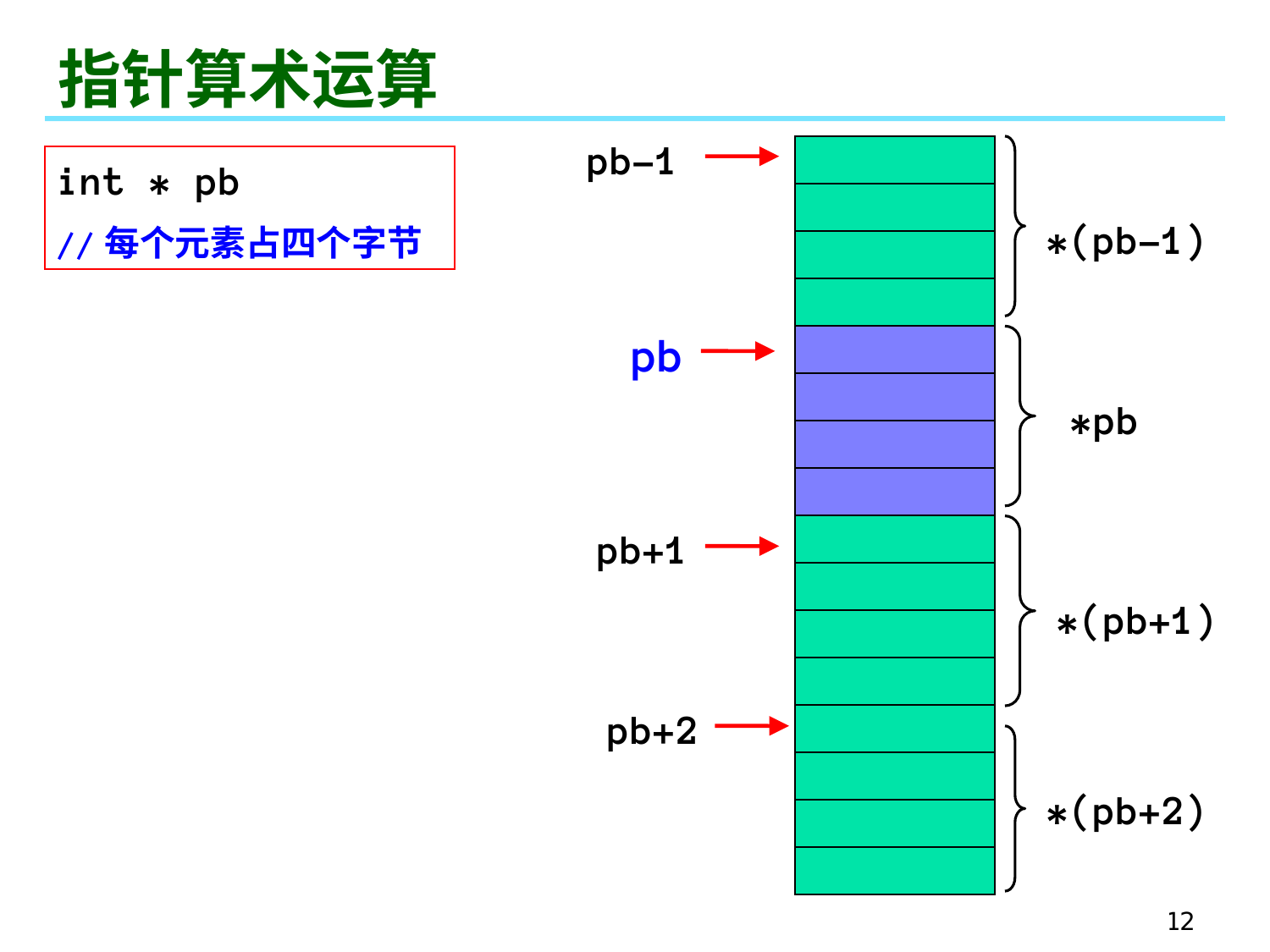

# 指针算术运算
pb-1
|  |
| --- |
|  |
|  |
|  |
|  |
|  |
|  |
|  |
|  |
|  |
|  |
|  |
|  |
|  |
|  |
|  |

int * pb
//每个元素占四个字节

*(pb-1)
pb

*pb
pb+1

*(pb+1)
pb+2

*(pb+2)
12